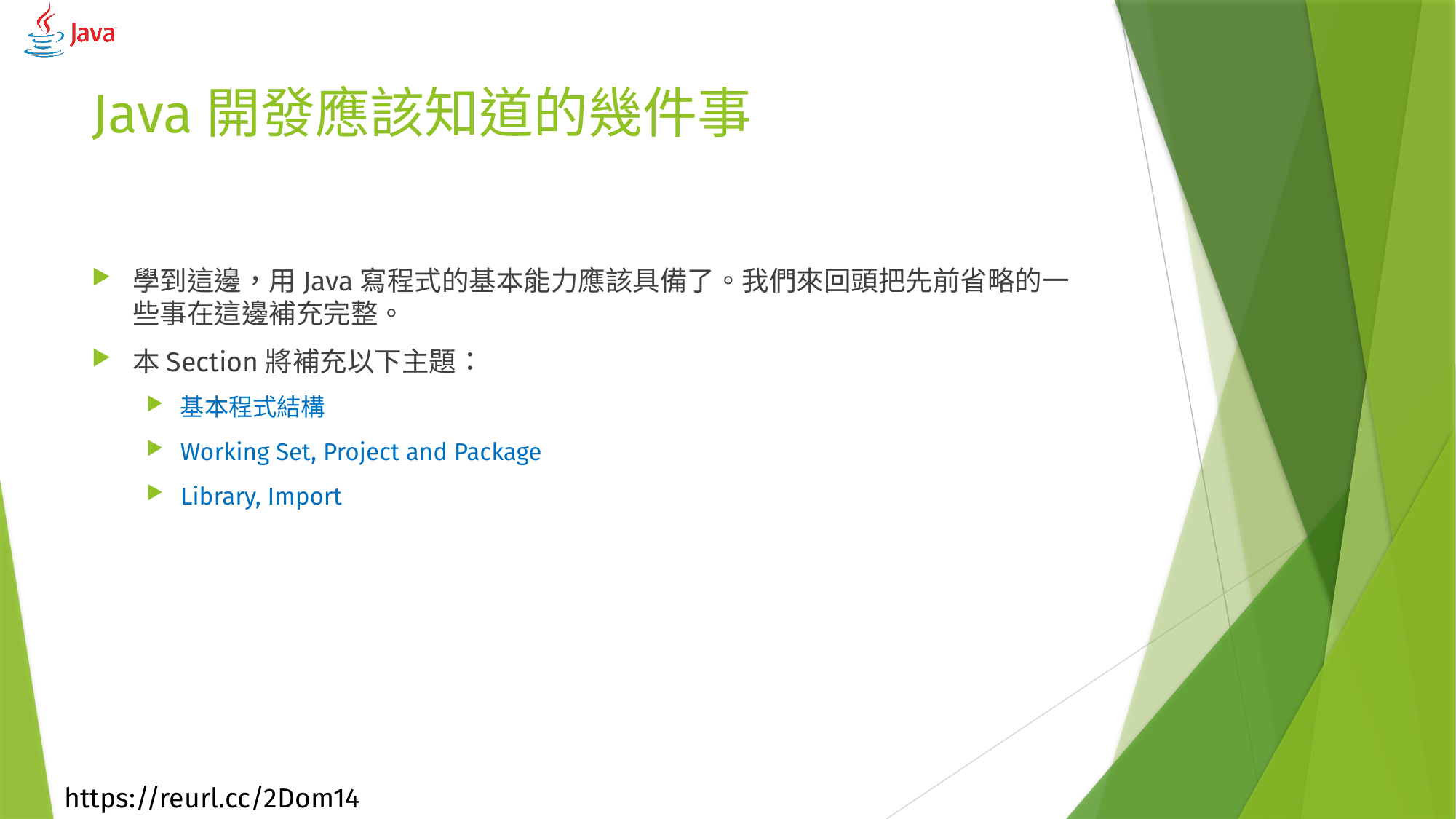

# Java開發應該知道的幾件事
學到這邊，用Java寫程式的基本能力應該具備了。我們來回頭把先前省略的一些事在這邊補充完整。
本Section將補充以下主題：
基本程式結構
Working Set, Project and Package
Library, Import